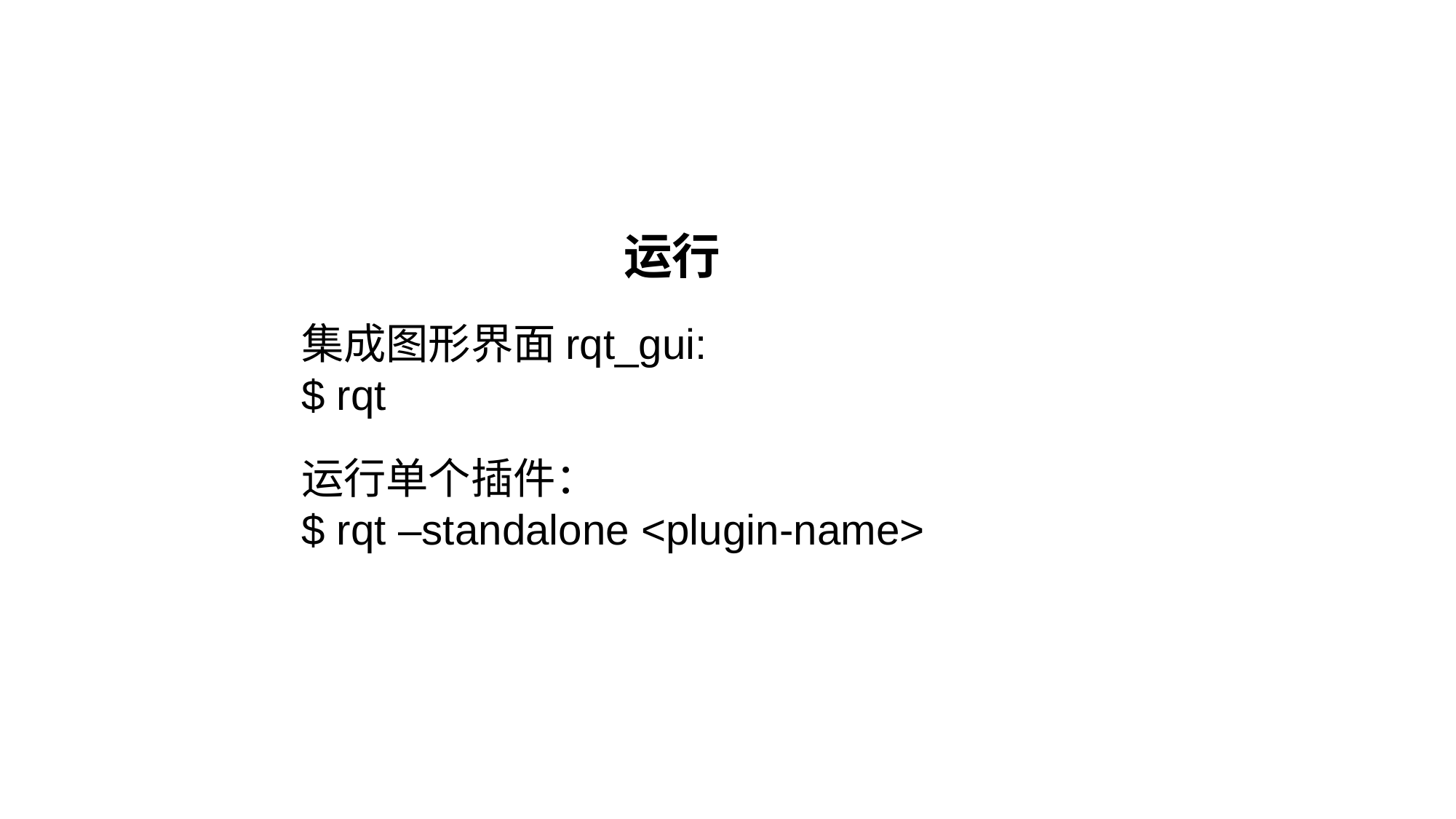

运行

集成图形界面rqt_gui:
$ rqt

运行单个插件：
$ rqt –standalone <plugin-name>